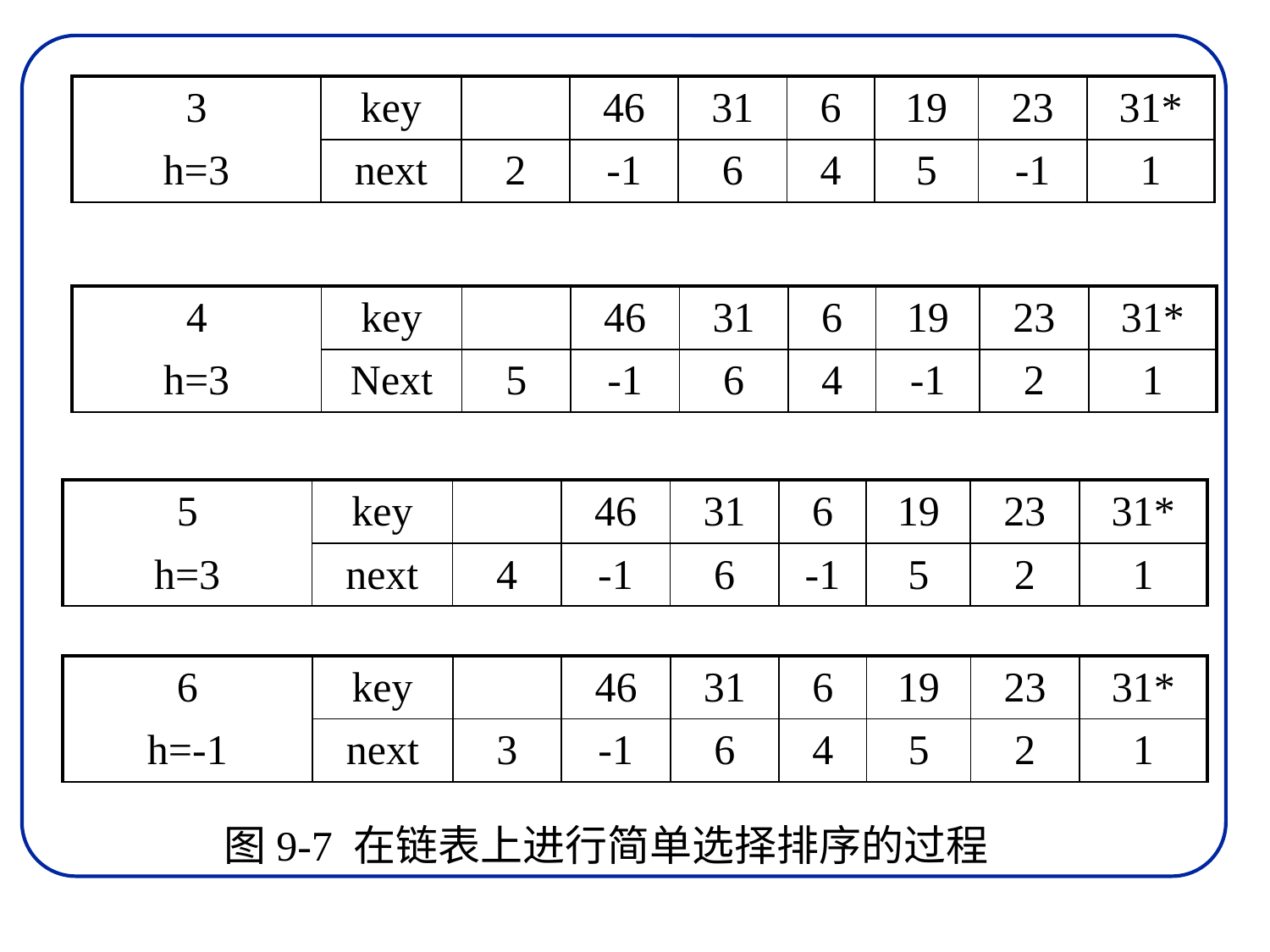

| 3 | key |  | 46 | 31 | 6 | 19 | 23 | 31\* |
| --- | --- | --- | --- | --- | --- | --- | --- | --- |
| h=3 | next | 2 | -1 | 6 | 4 | 5 | -1 | 1 |
| 4 | key |  | 46 | 31 | 6 | 19 | 23 | 31\* |
| --- | --- | --- | --- | --- | --- | --- | --- | --- |
| h=3 | Next | 5 | -1 | 6 | 4 | -1 | 2 | 1 |
| 5 | key |  | 46 | 31 | 6 | 19 | 23 | 31\* |
| --- | --- | --- | --- | --- | --- | --- | --- | --- |
| h=3 | next | 4 | -1 | 6 | -1 | 5 | 2 | 1 |
| 6 | key |  | 46 | 31 | 6 | 19 | 23 | 31\* |
| --- | --- | --- | --- | --- | --- | --- | --- | --- |
| h=-1 | next | 3 | -1 | 6 | 4 | 5 | 2 | 1 |
图9-7 在链表上进行简单选择排序的过程